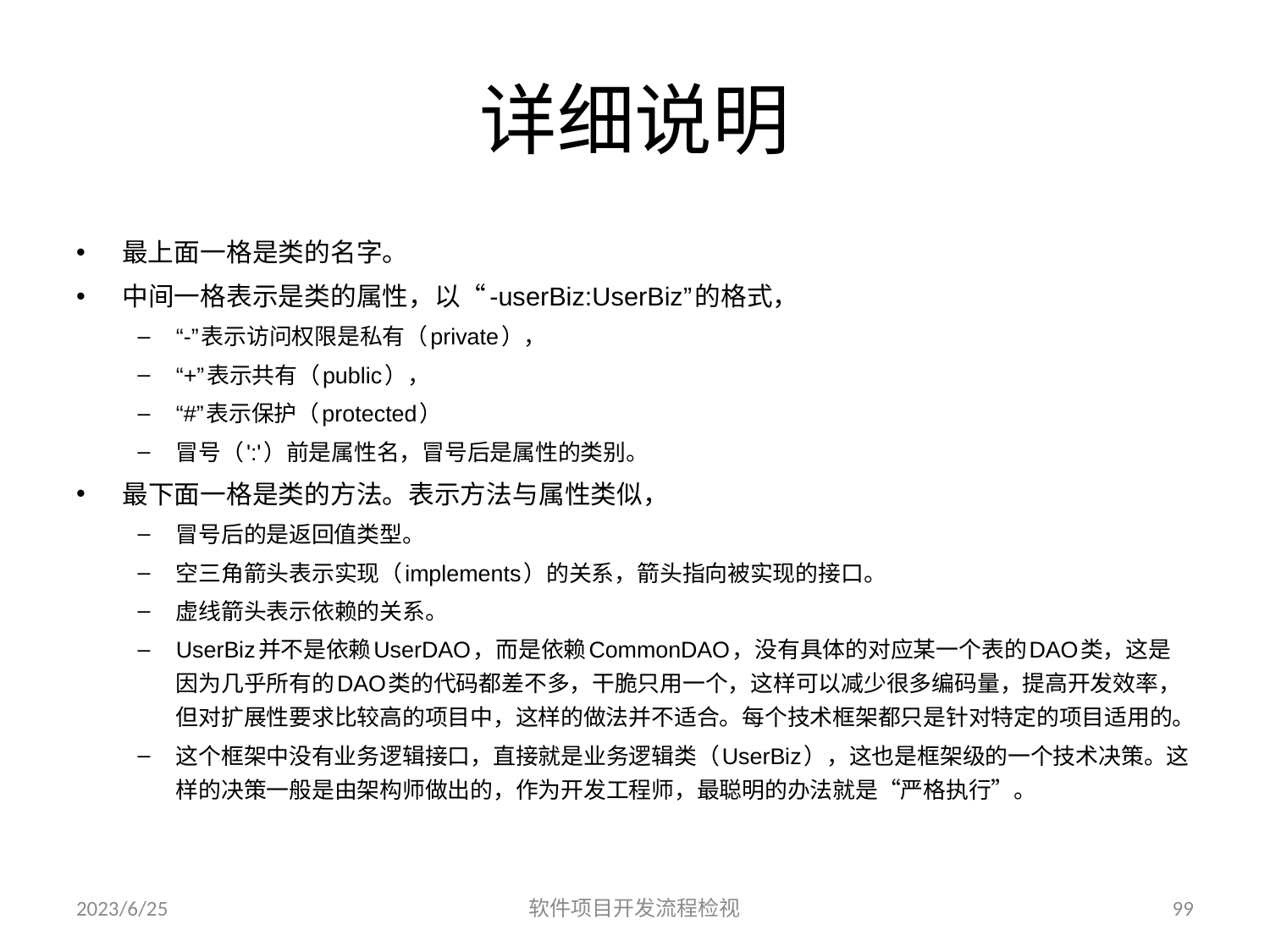

# 详细说明
最上面一格是类的名字。
中间一格表示是类的属性，以“-userBiz:UserBiz”的格式，
“-”表示访问权限是私有（private），
“+”表示共有（public），
“#”表示保护（protected）
冒号（':'）前是属性名，冒号后是属性的类别。
最下面一格是类的方法。表示方法与属性类似，
冒号后的是返回值类型。
空三角箭头表示实现（implements）的关系，箭头指向被实现的接口。
虚线箭头表示依赖的关系。
UserBiz并不是依赖UserDAO，而是依赖CommonDAO，没有具体的对应某一个表的DAO类，这是因为几乎所有的DAO类的代码都差不多，干脆只用一个，这样可以减少很多编码量，提高开发效率，但对扩展性要求比较高的项目中，这样的做法并不适合。每个技术框架都只是针对特定的项目适用的。
这个框架中没有业务逻辑接口，直接就是业务逻辑类（UserBiz），这也是框架级的一个技术决策。这样的决策一般是由架构师做出的，作为开发工程师，最聪明的办法就是“严格执行”。

2023/6/25
软件项目开发流程检视
99